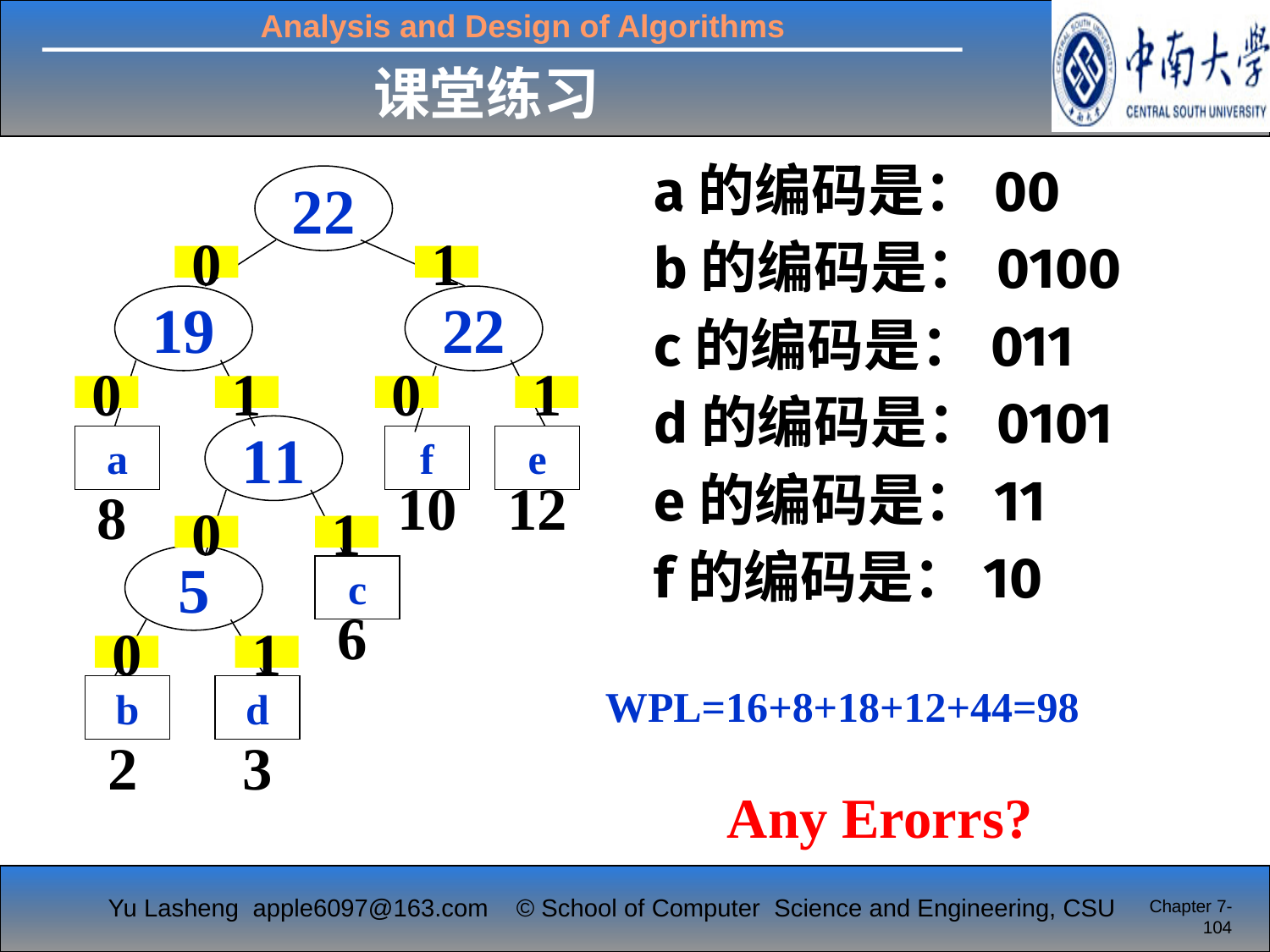

课堂练习
a的编码是：00
b的编码是：0100
c的编码是：011
d的编码是：0101
e的编码是：11
f的编码是：10
22

0
1
19
22

0
1
0
1
11
a
f
e
10
12

8
0
1
5
c
6

0
1
WPL=16+8+18+12+44=98
b
d
2       3
Any Erorrs?
Chapter 7-104